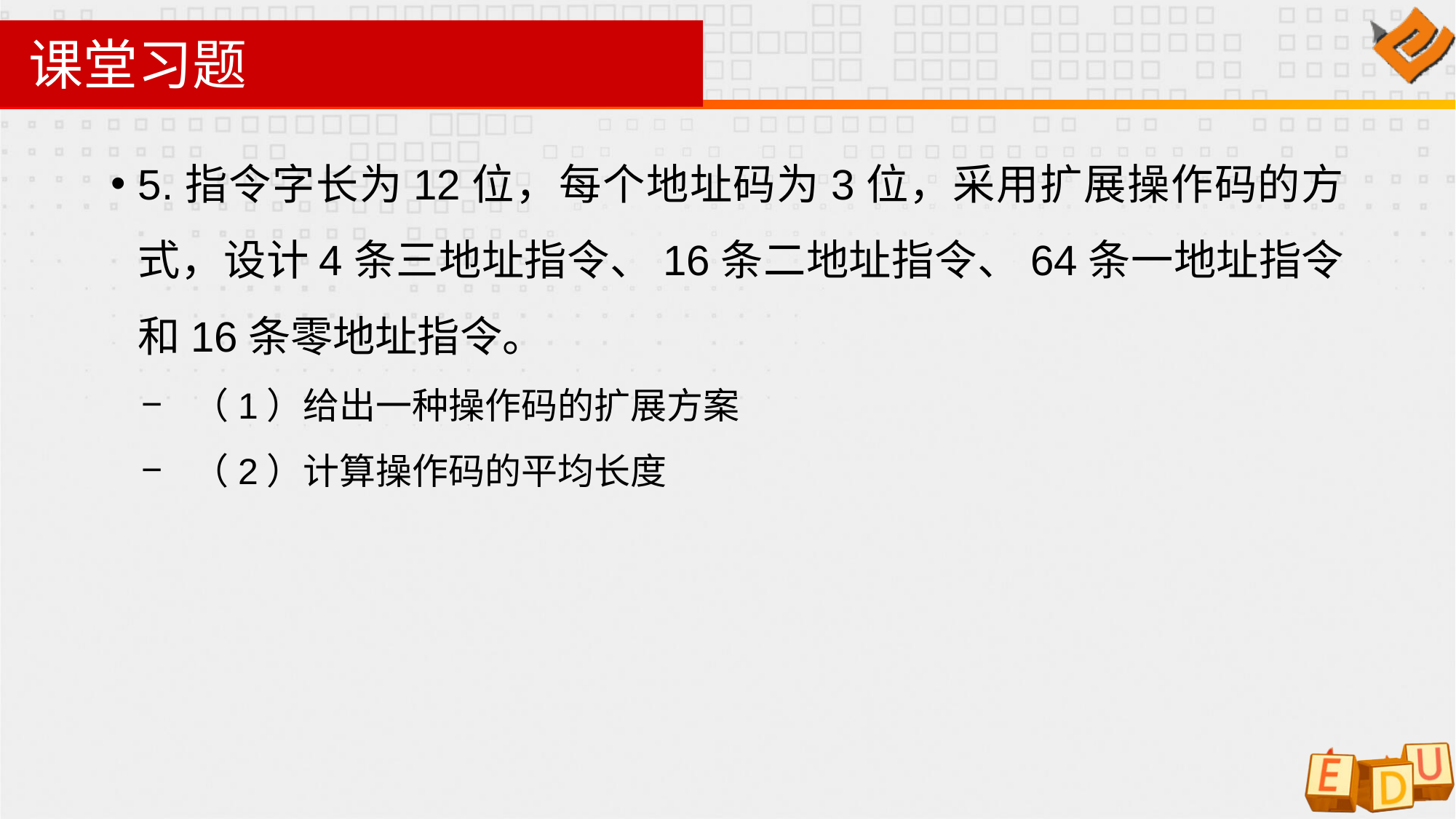

# 课堂习题
5.指令字长为12位，每个地址码为3位，采用扩展操作码的方式，设计4条三地址指令、16条二地址指令、64条一地址指令和16条零地址指令。
（1）给出一种操作码的扩展方案
（2）计算操作码的平均长度